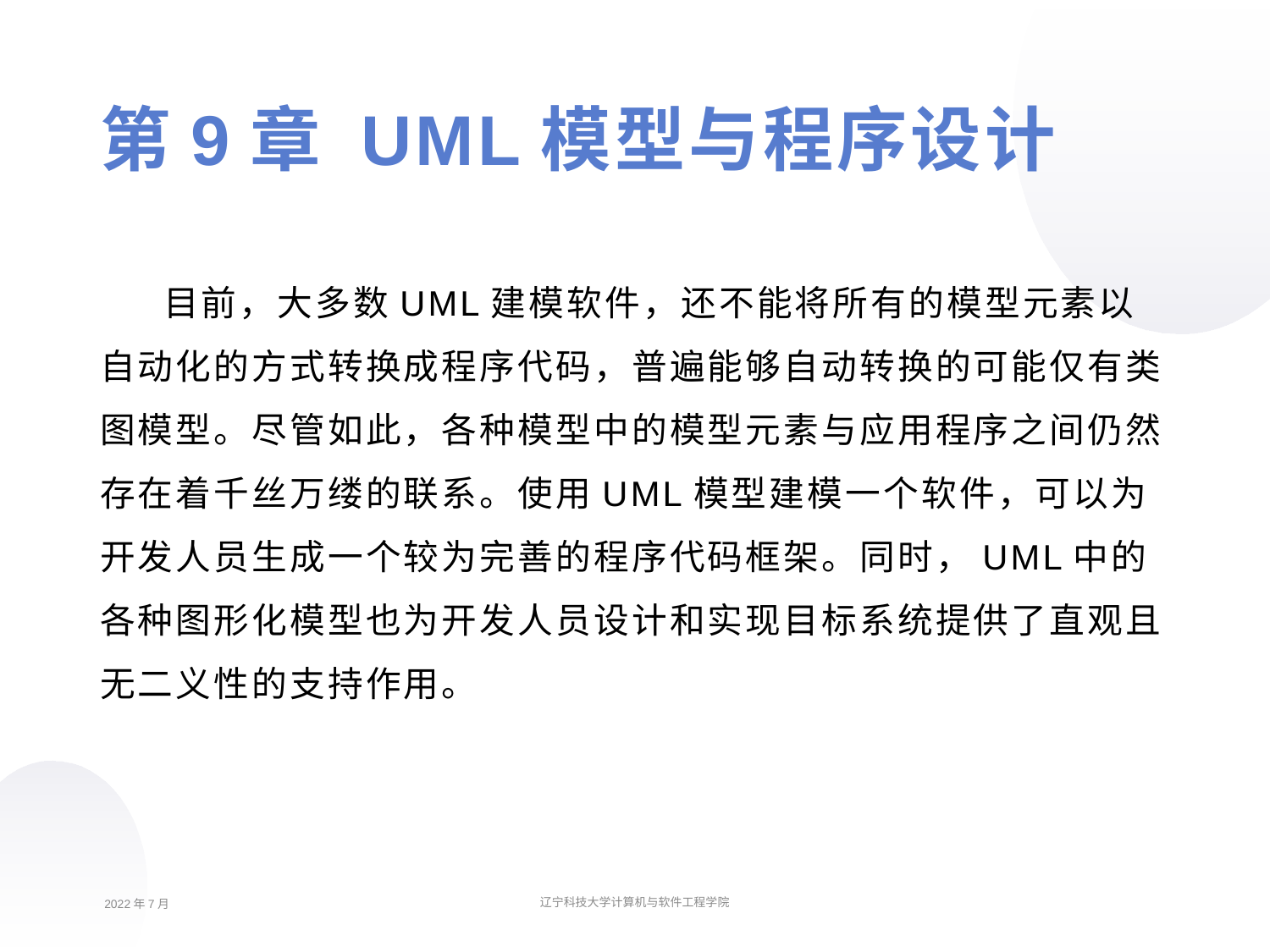

第9章 UML模型与程序设计
目前，大多数UML建模软件，还不能将所有的模型元素以自动化的方式转换成程序代码，普遍能够自动转换的可能仅有类图模型。尽管如此，各种模型中的模型元素与应用程序之间仍然存在着千丝万缕的联系。使用UML模型建模一个软件，可以为开发人员生成一个较为完善的程序代码框架。同时，UML中的各种图形化模型也为开发人员设计和实现目标系统提供了直观且无二义性的支持作用。

2022年7月
辽宁科技大学计算机与软件工程学院
3